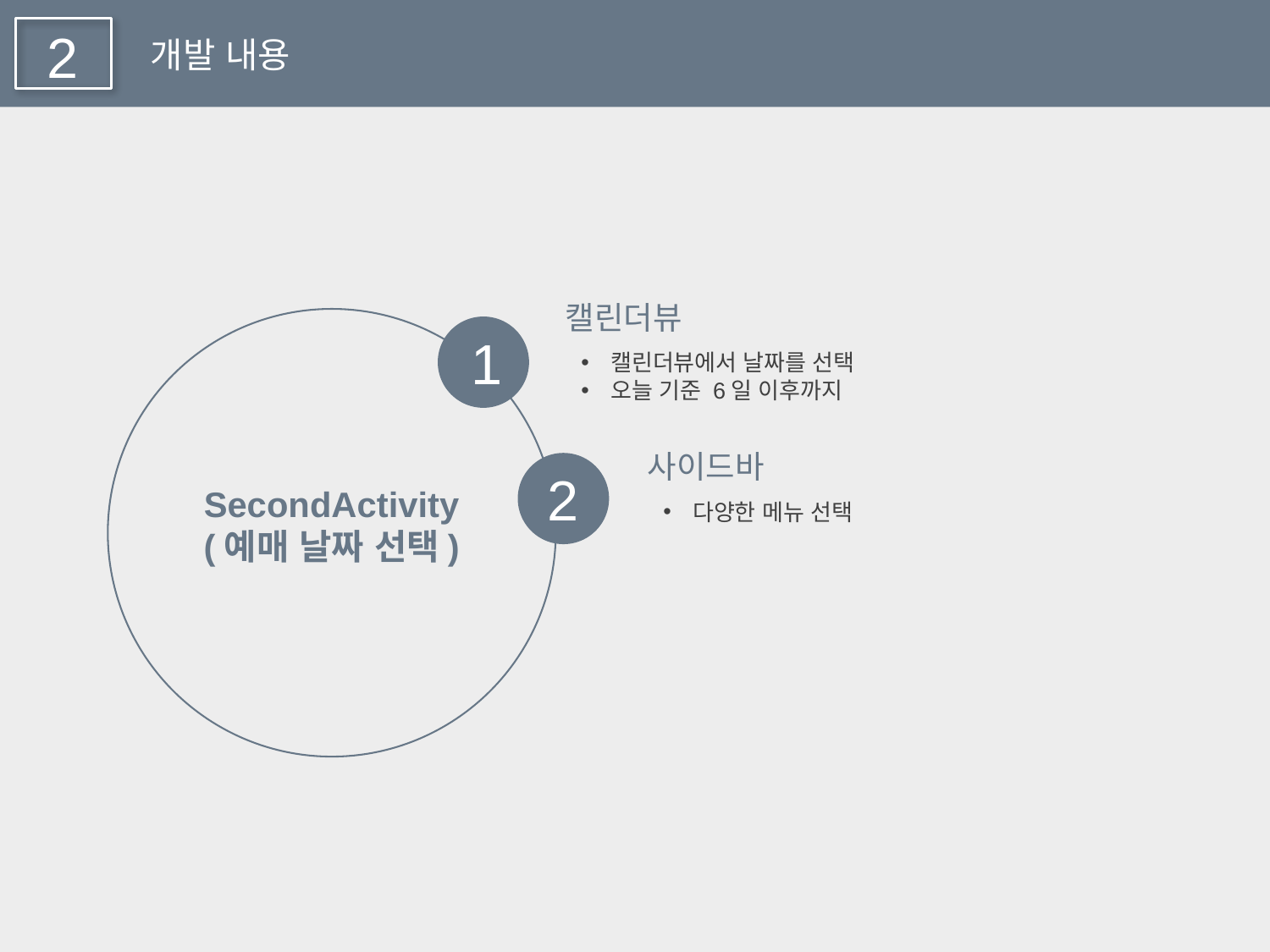

2

개발 내용
캘린더뷰

1
캘린더뷰에서 날짜를 선택
오늘 기준 6일 이후까지
사이드바

2
SecondActivity
(예매 날짜 선택)
다양한 메뉴 선택